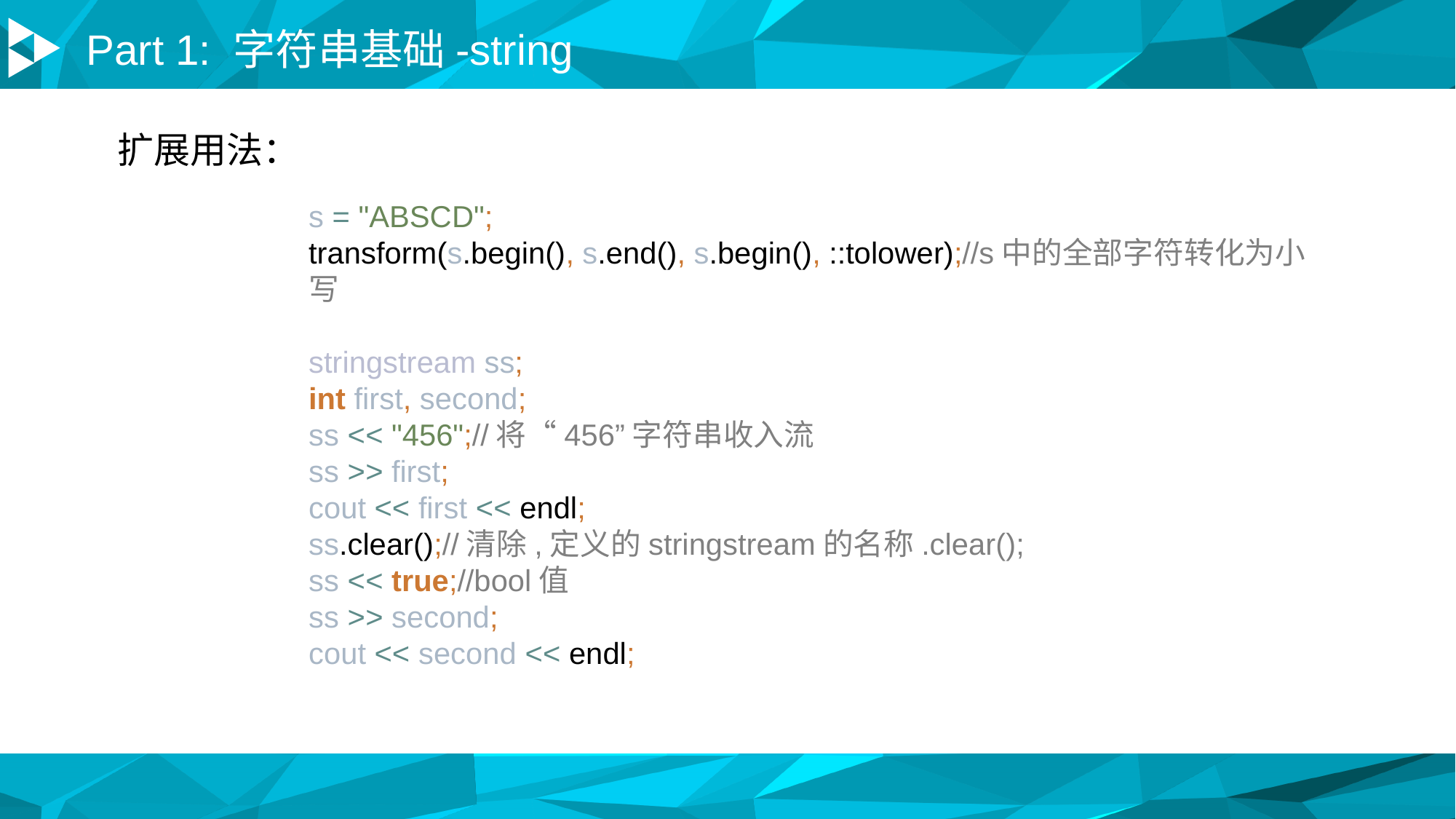

Part 1: 字符串基础-string
扩展用法：
s = "ABSCD";
transform(s.begin(), s.end(), s.begin(), ::tolower);//s中的全部字符转化为小写
stringstream ss;
int first, second;
ss << "456";//将“456”字符串收入流
ss >> first;
cout << first << endl;
ss.clear();//清除,定义的stringstream的名称.clear();
ss << true;//bool值
ss >> second;
cout << second << endl;
A
C
D